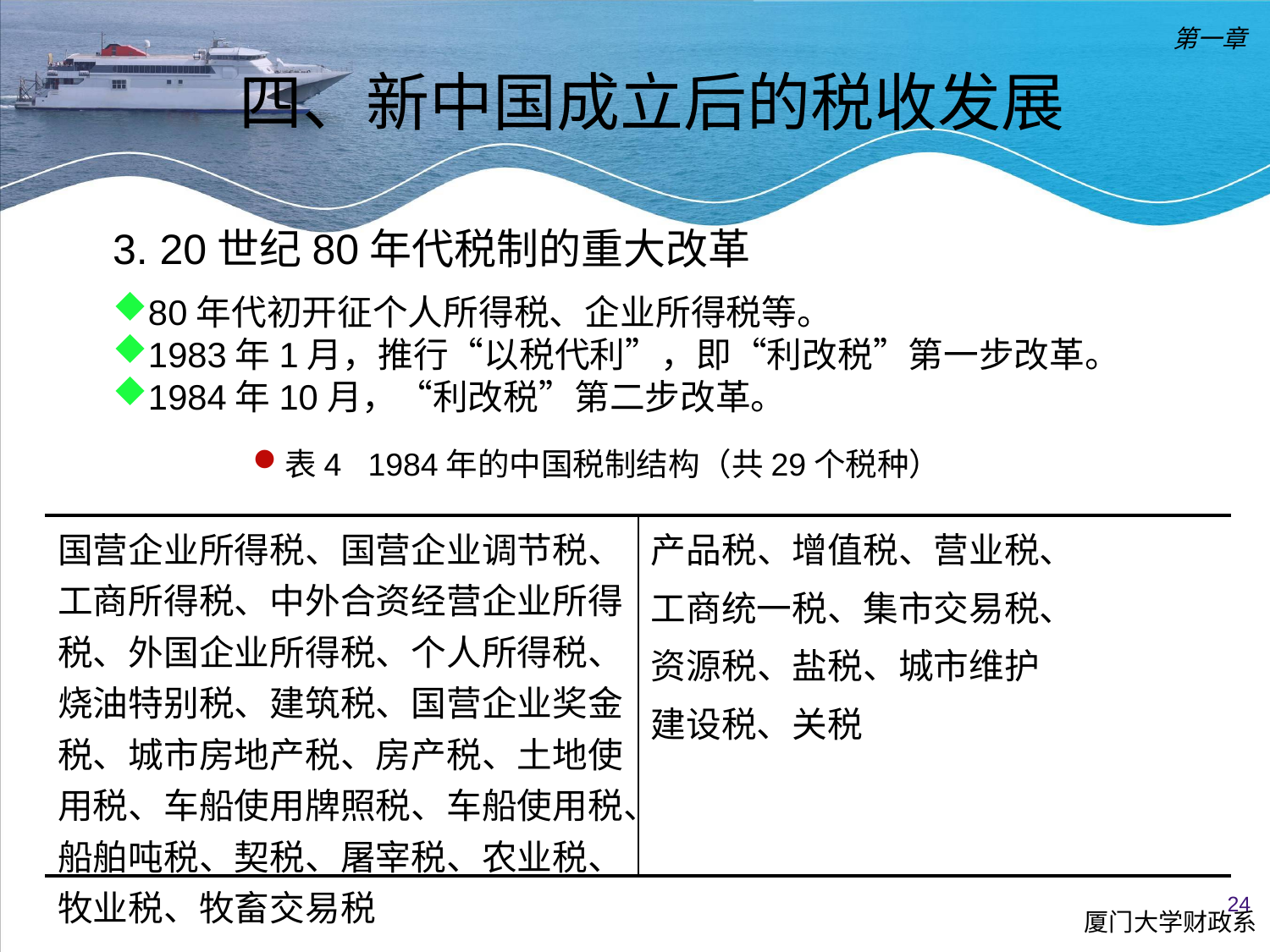

第一章
四、新中国成立后的税收发展
3. 20世纪80年代税制的重大改革

80年代初开征个人所得税、企业所得税等。
1983年1月，推行“以税代利”，即“利改税”第一步改革。
1984年10月，“利改税”第二步改革。
表4   1984年的中国税制结构（共29个税种）
| 国营企业所得税、国营企业调节税、工商所得税、中外合资经营企业所得税、外国企业所得税、个人所得税、烧油特别税、建筑税、国营企业奖金税、城市房地产税、房产税、土地使用税、车船使用牌照税、车船使用税、船舶吨税、契税、屠宰税、农业税、牧业税、牧畜交易税 | 产品税、增值税、营业税、 工商统一税、集市交易税、 资源税、盐税、城市维护 建设税、关税 |
| --- | --- |
24
厦门大学财政系